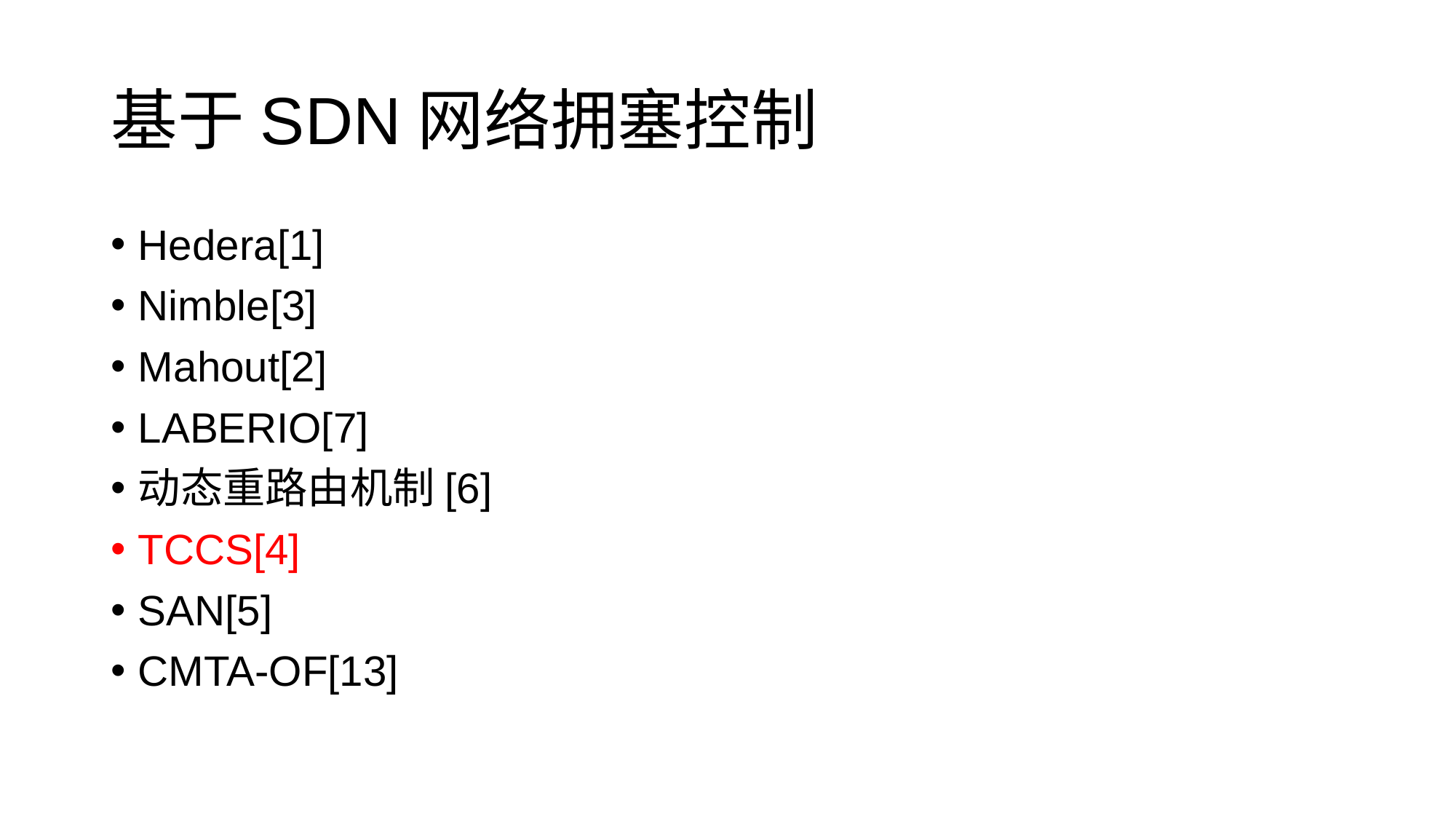

# 基于SDN网络拥塞控制
Hedera[1]
Nimble[3]
Mahout[2]
LABERIO[7]
动态重路由机制[6]
TCCS[4]
SAN[5]
CMTA-OF[13]